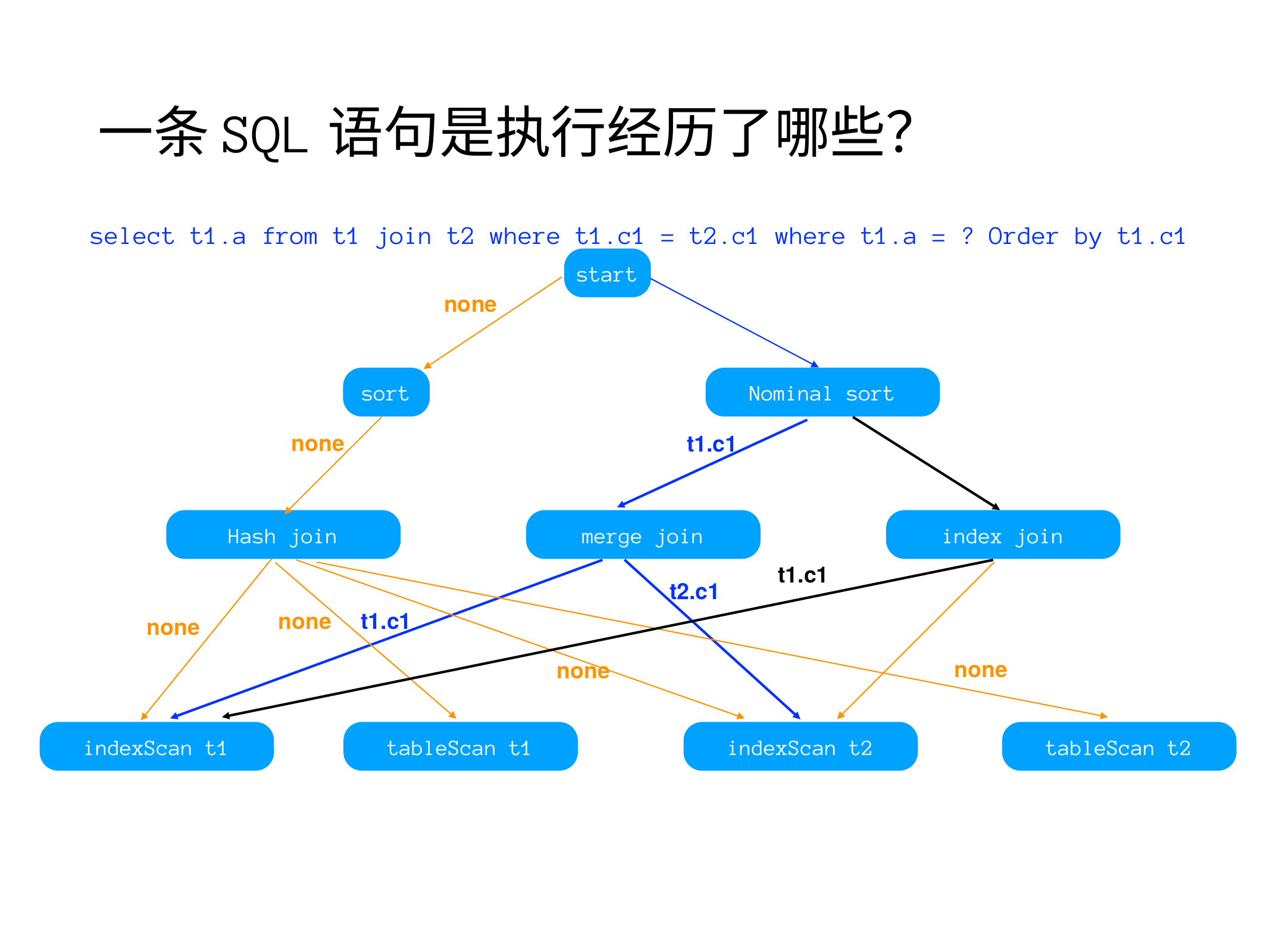

# 一条SQL语句是执行经历了哪些？
select t1.a from t1 join t2 where t1.c1 = t2.c1 where t1.a = ? Order by t1.c1

start

none
sort
Nominal sort

none
t1.c1
Hash join
merge join
index join
t1.c1

t2.c1
none
t1.c1
none
none
none
indexScan t1
tableScan t1
indexScan t2
tableScan t2